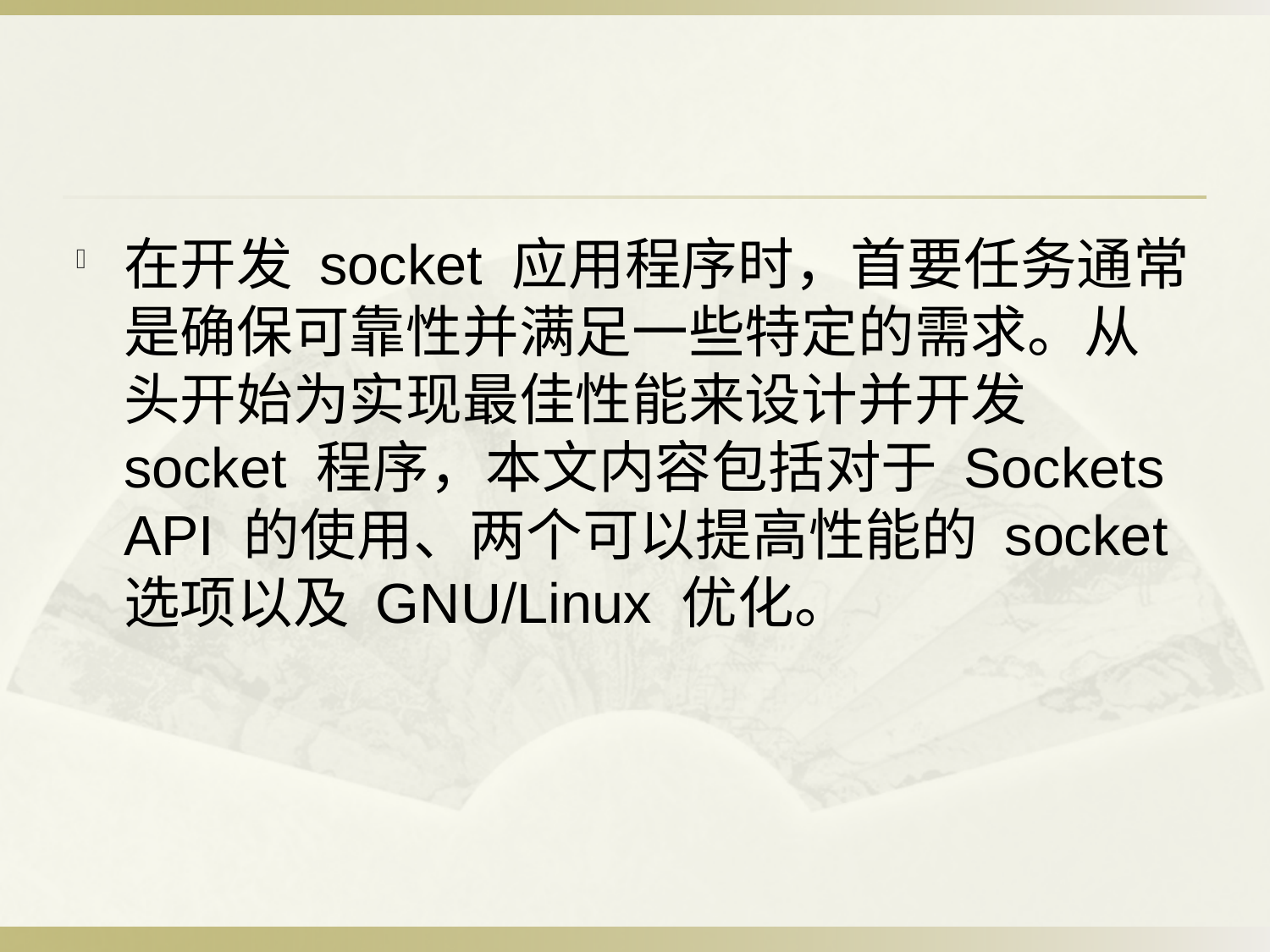

#
在开发 socket 应用程序时，首要任务通常是确保可靠性并满足一些特定的需求。从头开始为实现最佳性能来设计并开发 socket 程序，本文内容包括对于 Sockets API 的使用、两个可以提高性能的 socket 选项以及 GNU/Linux 优化。